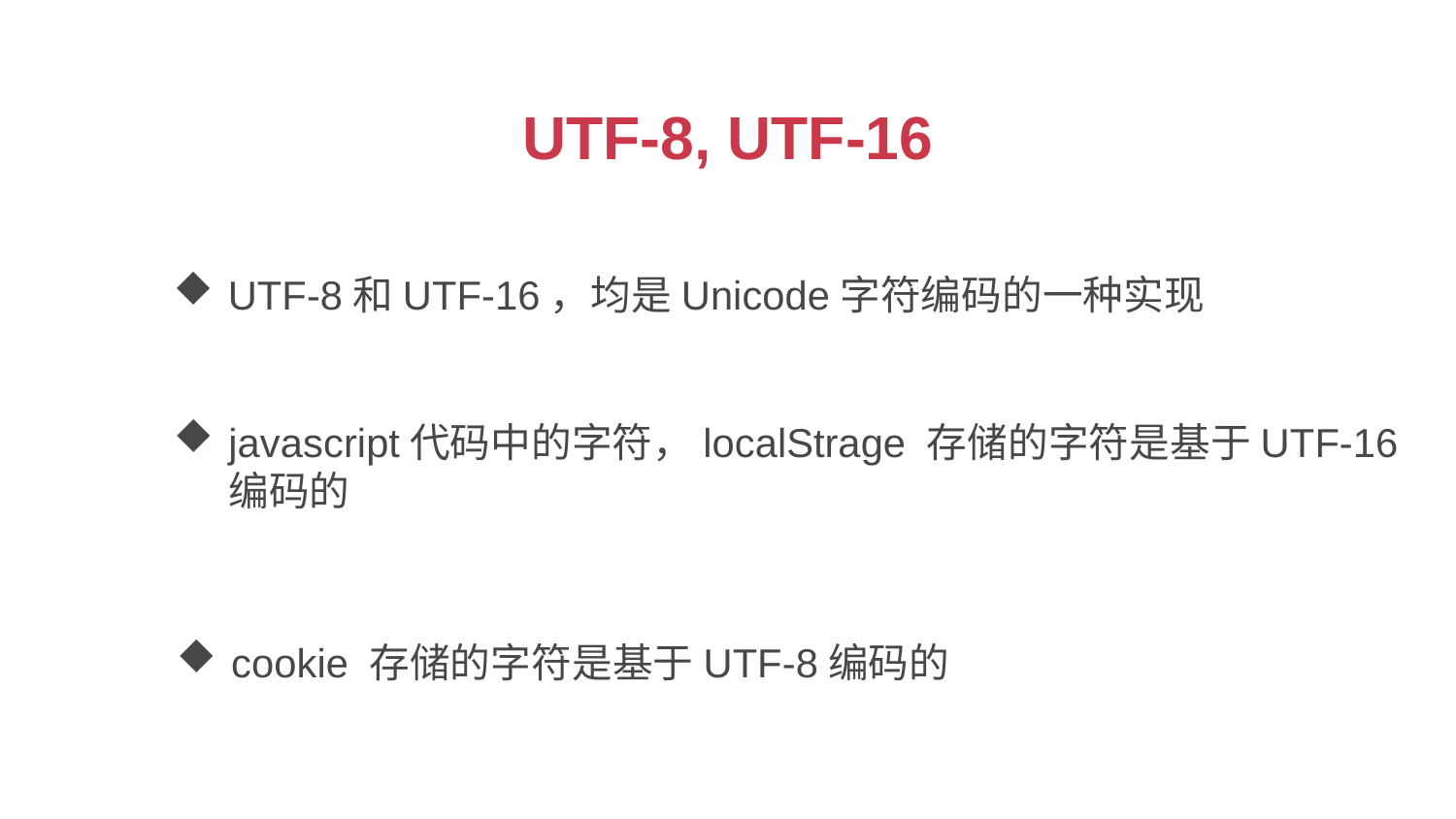

UTF-8, UTF-16
UTF-8和UTF-16，均是Unicode字符编码的一种实现
javascript代码中的字符，localStrage 存储的字符是基于UTF-16编码的
cookie 存储的字符是基于UTF-8编码的